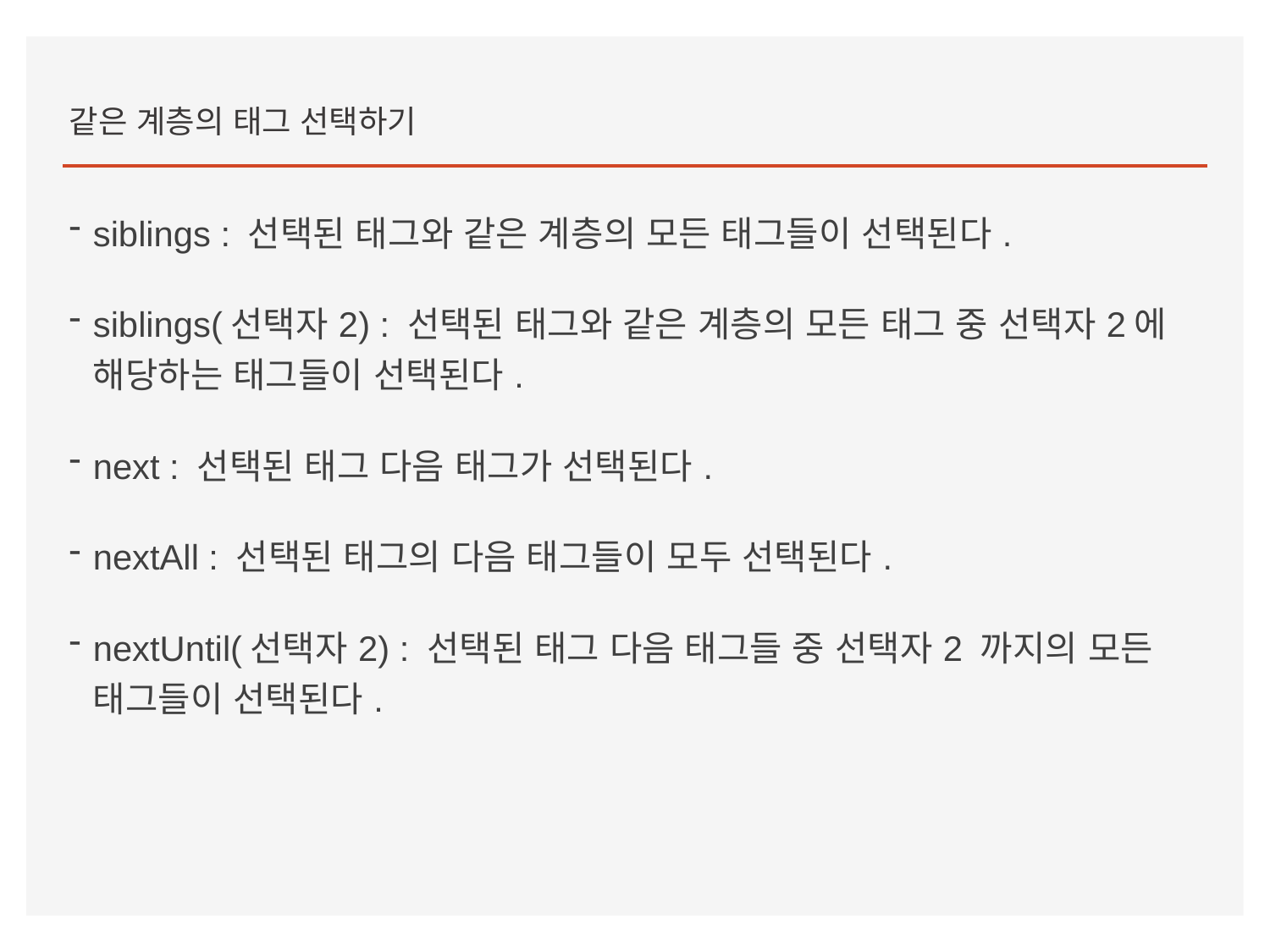

같은 계층의 태그 선택하기
siblings : 선택된 태그와 같은 계층의 모든 태그들이 선택된다.
siblings(선택자2) : 선택된 태그와 같은 계층의 모든 태그 중 선택자2에 해당하는 태그들이 선택된다.
next : 선택된 태그 다음 태그가 선택된다.
nextAll : 선택된 태그의 다음 태그들이 모두 선택된다.
nextUntil(선택자2) : 선택된 태그 다음 태그들 중 선택자2 까지의 모든 태그들이 선택된다.